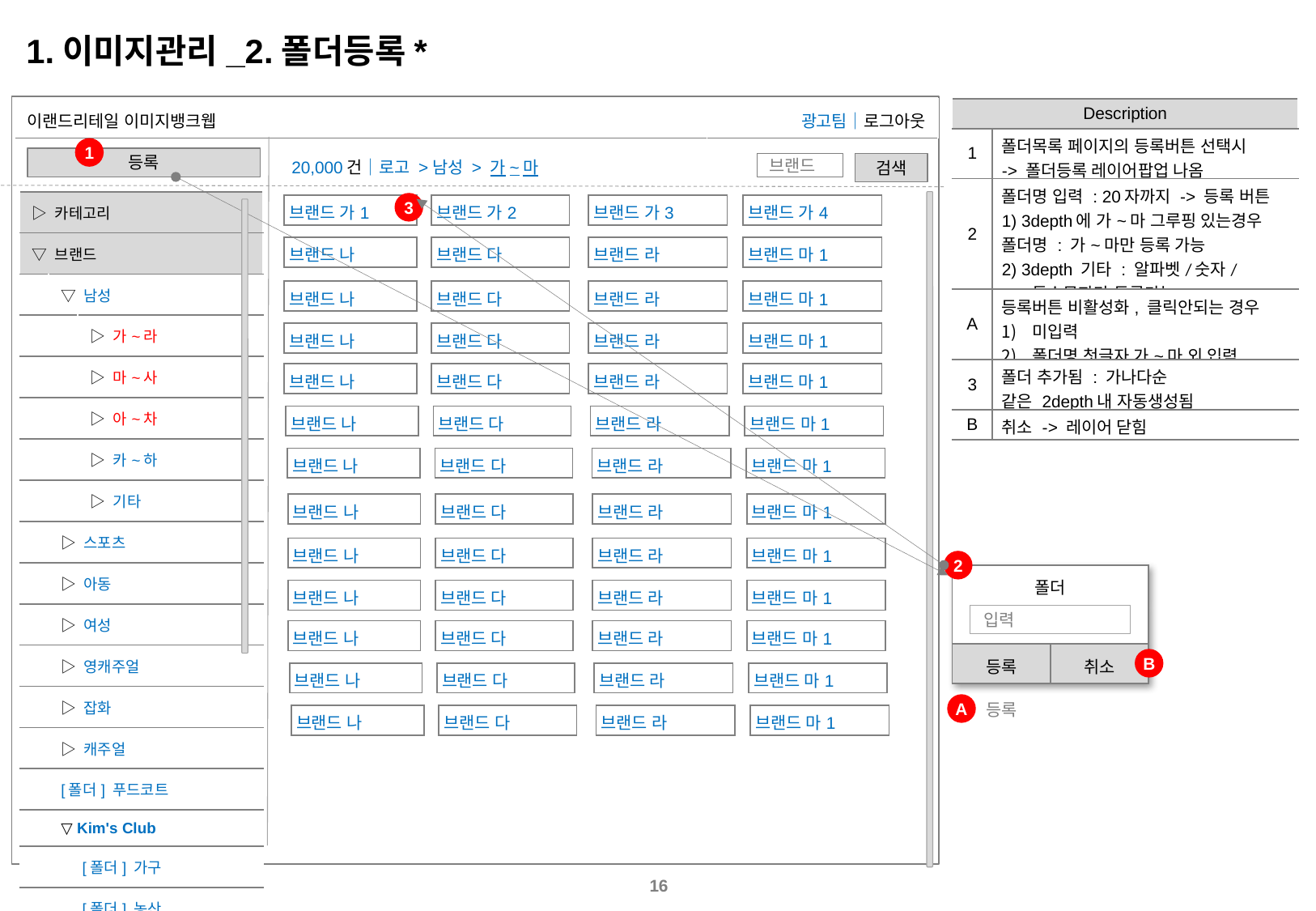

1.이미지관리_2.폴더등록*
| 이랜드리테일 이미지뱅크웹 | 광고팀│로그아웃 |
| --- | --- |
| Description |  |
| --- | --- |
| 1 | 폴더목록 페이지의 등록버튼 선택시 -> 폴더등록 레이어팝업 나옴 |
| 2 | 폴더명 입력 : 20자까지 -> 등록 버튼 1) 3depth에 가~마 그루핑 있는경우 폴더명 : 가~마만 등록 가능 2) 3depth 기타 : 알파벳/숫자/특수문자만 등록가능 |
| A | 등록버튼 비활성화, 클릭안되는 경우 미입력 폴더명 첫글자 가~마 외 입력 |
| 3 | 폴더 추가됨 : 가나다순 같은 2depth내 자동생성됨 |
| B | 취소 -> 레이어 닫힘 |

1
등록
20,000건│로고 >남성 > 가~마
브랜드
검색

| ▷ 카테고리 |  |  |
| --- | --- | --- |
| ▽ 브랜드 |  |  |
|  | ▽ 남성 |  |
|  |  | ▷ 가~라 |
|  |  | ▷ 마~사 |
|  |  | ▷ 아~차 |
|  |  | ▷ 카~하 |
|  |  | ▷ 기타 |
|  | ▷ 스포츠 |  |
|  | ▷ 아동 |  |
|  | ▷ 여성 |  |
|  | ▷ 영캐주얼 |  |
|  | ▷ 잡화 |  |
|  | ▷ 캐주얼 |  |
|  | [폴더] 푸드코트 |  |
|  | ▽ Kim's Club |  |
|  | [폴더] 가구 |  |
|  | [폴더] 농산 |  |
|  | [폴더]리빙 |  |
|  | [폴더] 수산 |  |
|  | [폴더]축산 |  |
|  | ▽ Modern House |  |
|  |  | [폴더] 가구 |
|  |  | [파일] 버터 |
|  |  | [파일] 선물 |
|  |  | [파일 ]주방 |
|  |  | [파일] 침장 |
| ▷ 로고 |  |  |
| ▷ 상품 |  |  |
| ▷ 모바일DM |  |  |
3
| 브랜드 가1 |
| --- |
| 브랜드 가2 |
| --- |
| 브랜드 가3 |
| --- |
| 브랜드 가4 |
| --- |

| 브랜드 나 |
| --- |
| 브랜드 다 |
| --- |
| 브랜드 라 |
| --- |
| 브랜드 마1 |
| --- |
| 브랜드 나 |
| --- |
| 브랜드 다 |
| --- |
| 브랜드 라 |
| --- |
| 브랜드 마1 |
| --- |
| 브랜드 나 |
| --- |
| 브랜드 다 |
| --- |
| 브랜드 라 |
| --- |
| 브랜드 마1 |
| --- |
| 브랜드 나 |
| --- |
| 브랜드 다 |
| --- |
| 브랜드 라 |
| --- |
| 브랜드 마1 |
| --- |
| 브랜드 나 |
| --- |
| 브랜드 다 |
| --- |
| 브랜드 라 |
| --- |
| 브랜드 마1 |
| --- |
| 브랜드 나 |
| --- |
| 브랜드 다 |
| --- |
| 브랜드 라 |
| --- |
| 브랜드 마1 |
| --- |
| 브랜드 나 |
| --- |
| 브랜드 다 |
| --- |
| 브랜드 라 |
| --- |
| 브랜드 마1 |
| --- |
| 브랜드 나 |
| --- |
| 브랜드 다 |
| --- |
| 브랜드 라 |
| --- |
| 브랜드 마1 |
| --- |
2
| 폴더 |  |
| --- | --- |
|  |  |
| 등록 | 취소 |
| 브랜드 나 |
| --- |
| 브랜드 다 |
| --- |
| 브랜드 라 |
| --- |
| 브랜드 마1 |
| --- |
입력
| 브랜드 나 |
| --- |
| 브랜드 다 |
| --- |
| 브랜드 라 |
| --- |
| 브랜드 마1 |
| --- |
B
| 브랜드 나 |
| --- |
| 브랜드 다 |
| --- |
| 브랜드 라 |
| --- |
| 브랜드 마1 |
| --- |
등록
A
| 브랜드 나 |
| --- |
| 브랜드 다 |
| --- |
| 브랜드 라 |
| --- |
| 브랜드 마1 |
| --- |